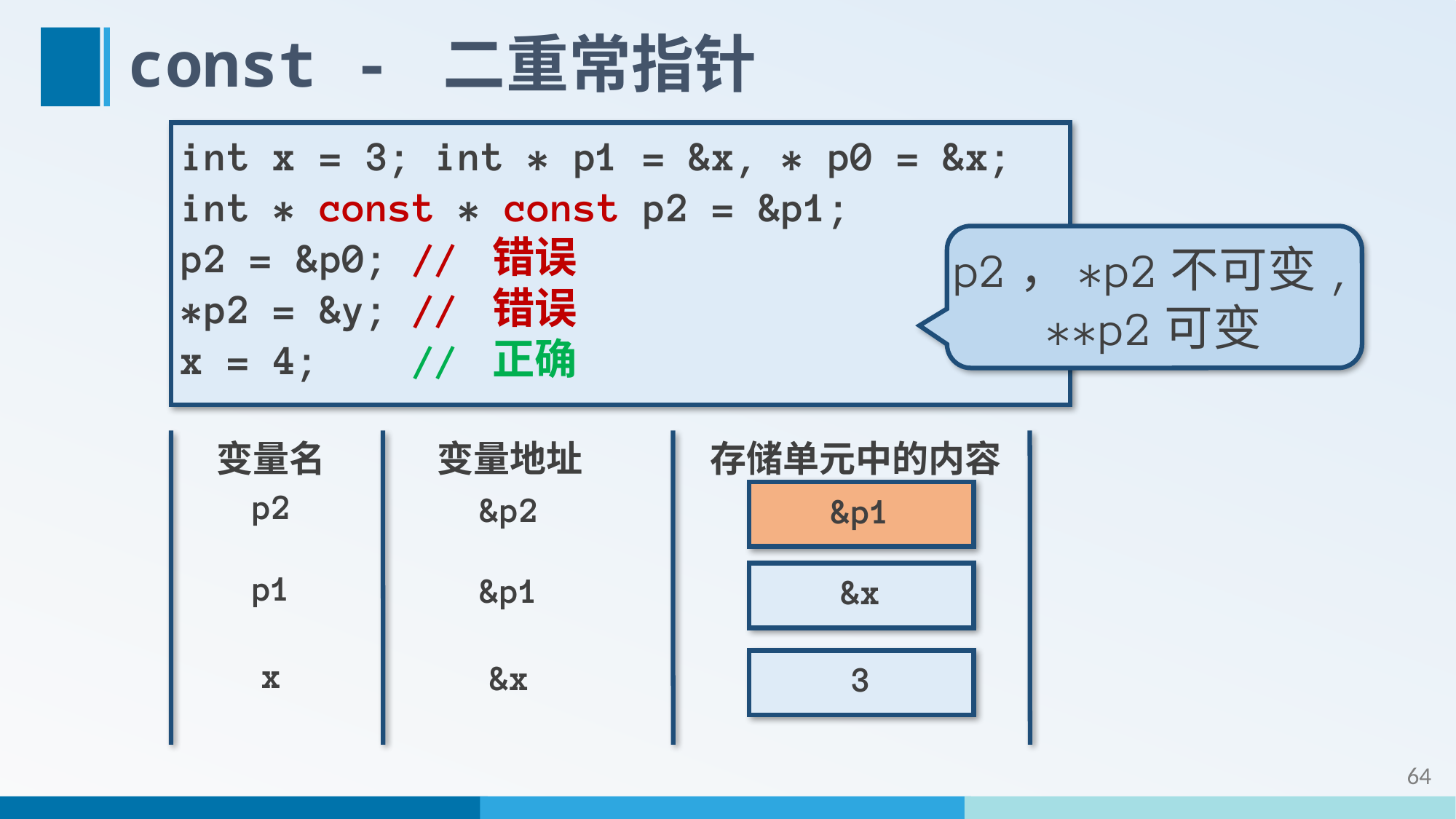

# const - 二重常指针
int x = 3; int * p1 = &x, * p0 = &x;
int * const * const p2 = &p1;
p2 = &p0; // 错误
*p2 = &y; // 错误
x = 4;    // 正确
p2，*p2不可变,
**p2可变

变量名

变量地址

存储单元中的内容

p2
&p2
&p1

p1
&p1
&x

x
&x
3